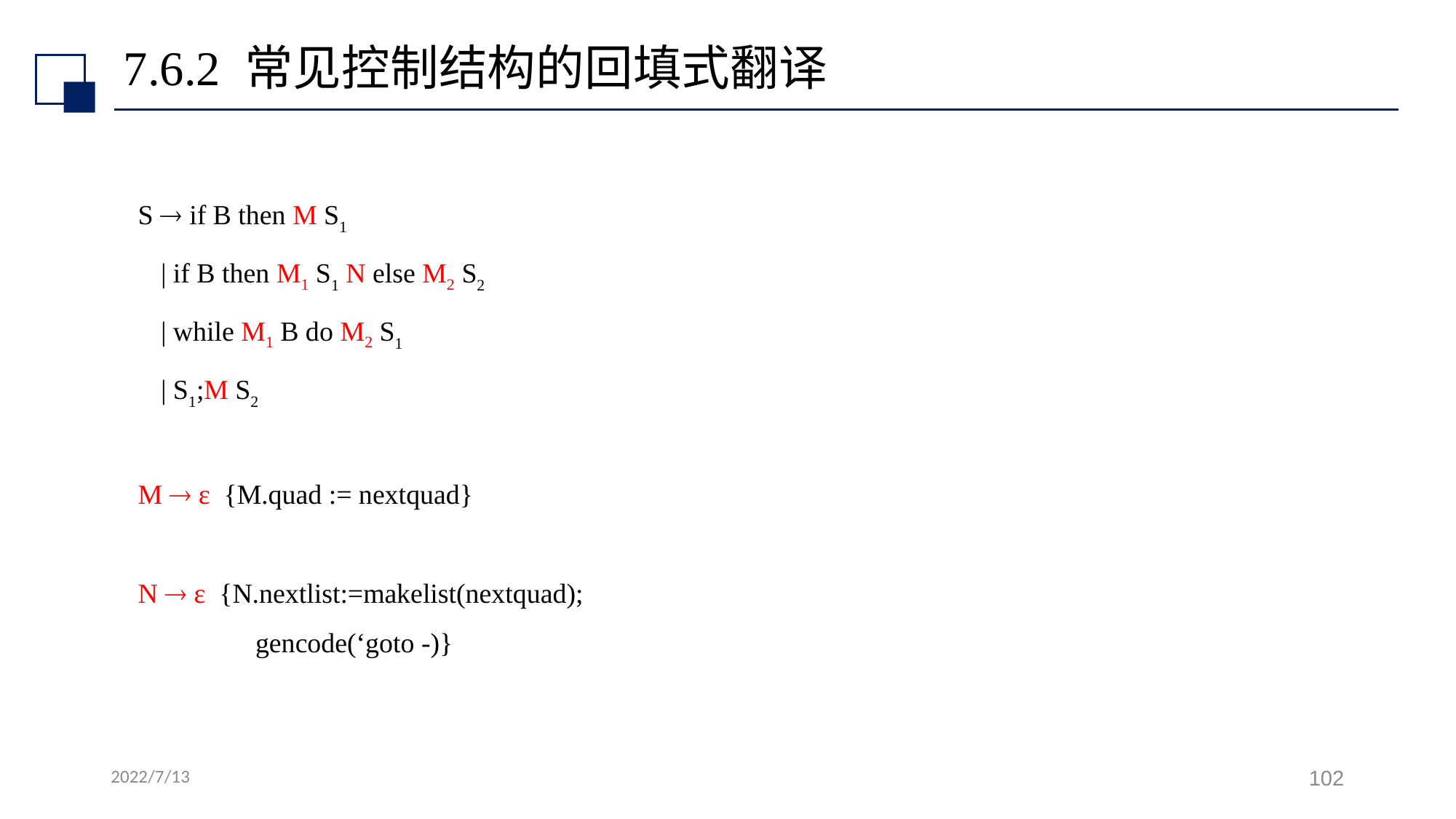

# 7.6.2 常见控制结构的回填式翻译
S → if B then M S1
	| if B then M1 S1 N else M2 S2
	| while M1 B do M2 S1
	| S1;M S2

M → ε  {M.quad := nextquad}

N → ε  {N.nextlist:=makelist(nextquad);
                 gencode(‘goto -)}
2022/7/13
102